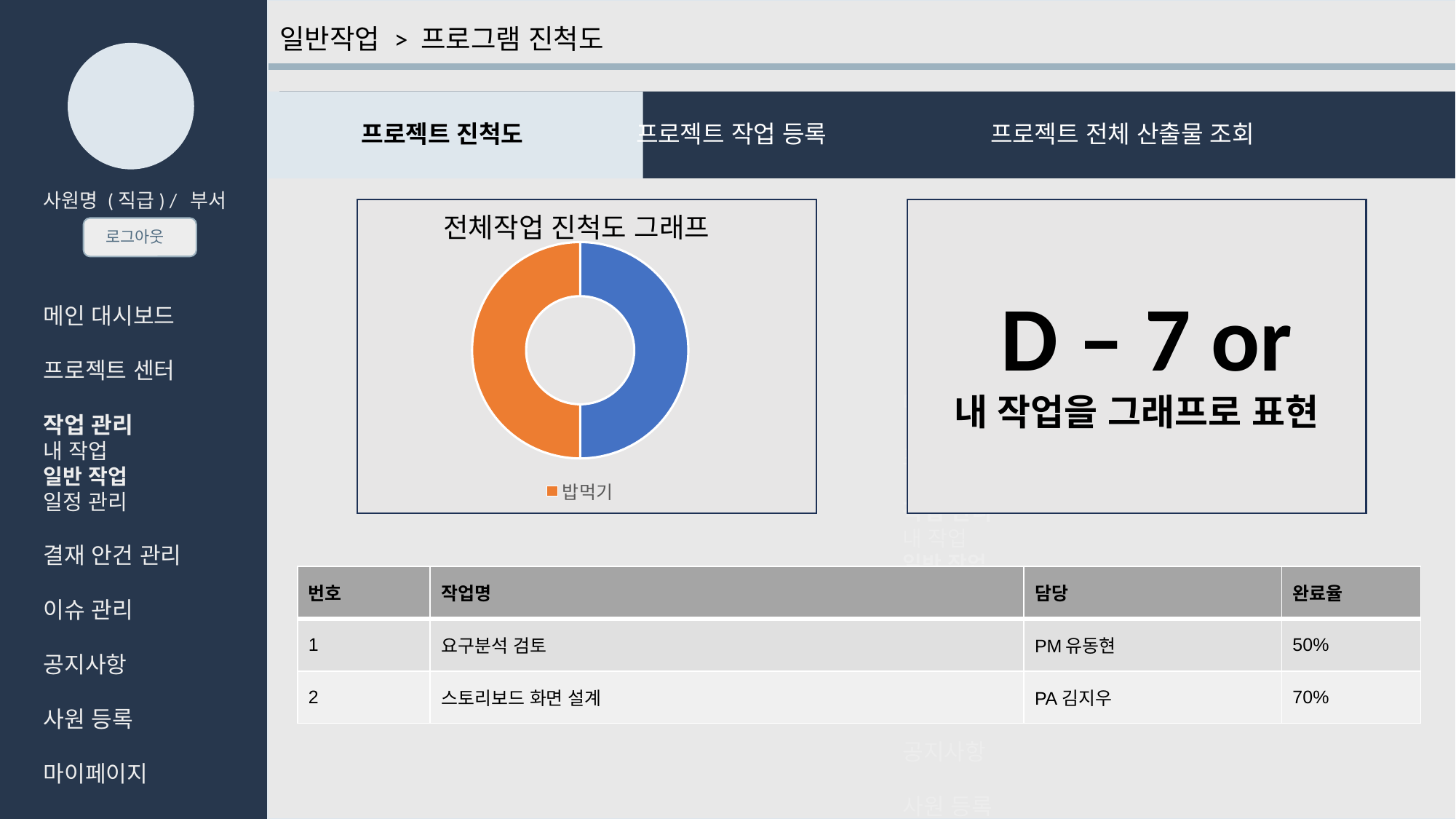

일반작업 > 프로그램 진척도

           프로젝트 진척도         	    프로젝트 작업 등록 	        프로젝트 전체 산출물 조회

### Chart:

| Category | 판매 |
|---|---|
|  | 50.0 |
| 밥먹기 | 50.0 |
사원명 (직급) /  부서

 D – 7 or
내 작업을 그래프로 표현
전체작업 진척도 그래프

로그아웃
메인 대시보드

프로젝트 센터

작업 관리
내 작업
일반 작업
일정 관리

결재 안건 관리

이슈 관리

공지사항

사원 등록

마이페이지
메인 대시보드

프로젝트 센터

작업 관리
내 작업
일반 작업
일정 관리

결재 안건 관리

이슈 관리

공지사항

사원 등록

마이페이지
| 번호 | 작업명 | 담당 | 완료율 |
| --- | --- | --- | --- |
| 1 | 요구분석 검토 | PM유동현 | 50% |
| 2 | 스토리보드 화면 설계 | PA김지우 | 70% |